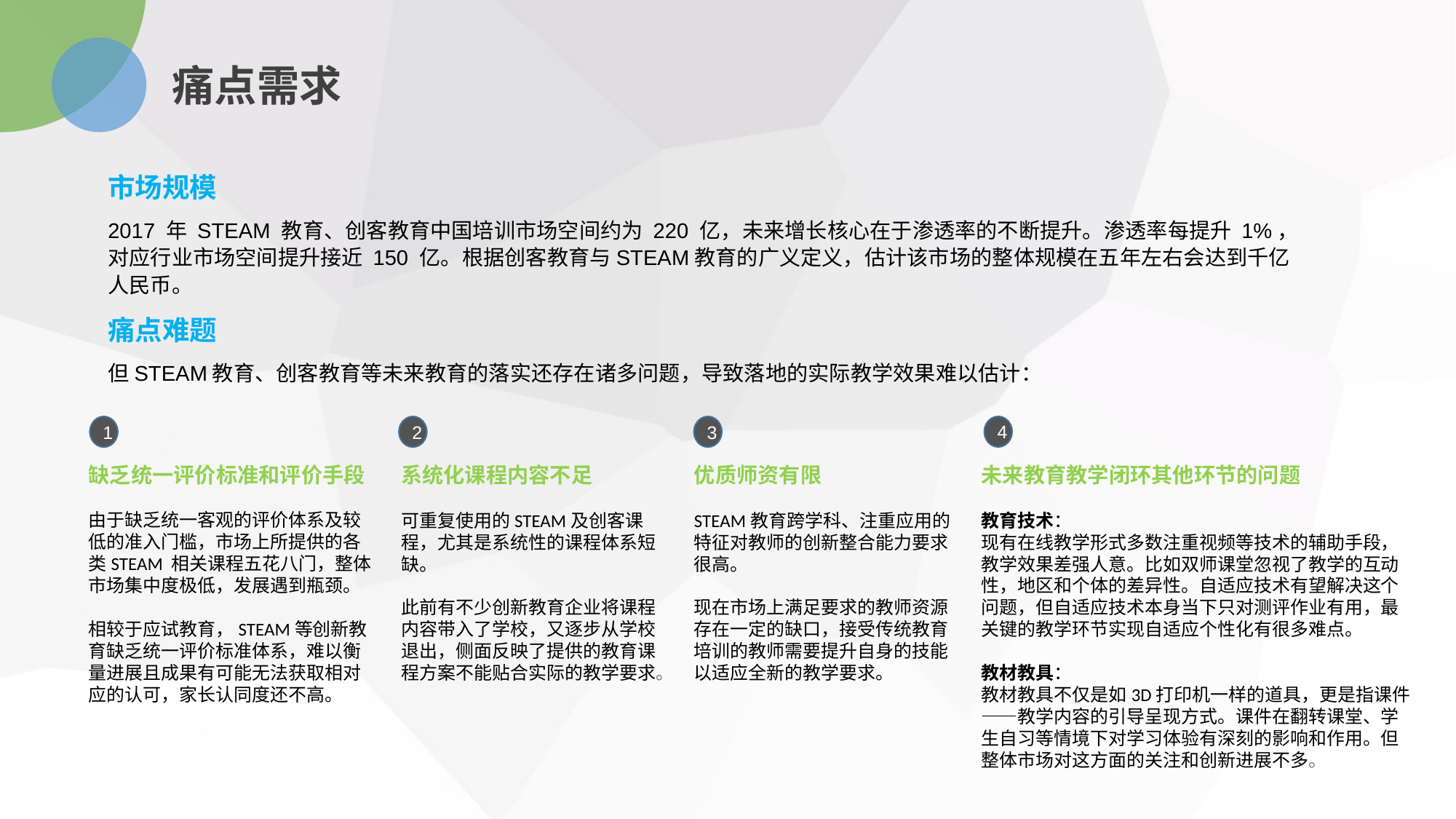

痛点需求
市场规模
2017 年 STEAM 教育、创客教育中国培训市场空间约为 220 亿，未来增长核心在于渗透率的不断提升。渗透率每提升 1%，对应行业市场空间提升接近 150 亿。根据创客教育与STEAM教育的广义定义，估计该市场的整体规模在五年左右会达到千亿人民币。

痛点难题
但STEAM教育、创客教育等未来教育的落实还存在诸多问题，导致落地的实际教学效果难以估计：
4
1
2
3

缺乏统一评价标准和评价手段

由于缺乏统一客观的评价体系及较低的准入门槛，市场上所提供的各类STEAM 相关课程五花八门，整体市场集中度极低，发展遇到瓶颈。

相较于应试教育，STEAM等创新教育缺乏统一评价标准体系，难以衡量进展且成果有可能无法获取相对应的认可，家长认同度还不高。
系统化课程内容不足

可重复使用的STEAM及创客课程，尤其是系统性的课程体系短缺。

此前有不少创新教育企业将课程内容带入了学校，又逐步从学校退出，侧面反映了提供的教育课程方案不能贴合实际的教学要求。
优质师资有限

STEAM教育跨学科、注重应用的特征对教师的创新整合能力要求很高。

现在市场上满足要求的教师资源存在一定的缺口，接受传统教育培训的教师需要提升自身的技能以适应全新的教学要求。
未来教育教学闭环其他环节的问题

教育技术：
现有在线教学形式多数注重视频等技术的辅助手段，教学效果差强人意。比如双师课堂忽视了教学的互动性，地区和个体的差异性。自适应技术有望解决这个问题，但自适应技术本身当下只对测评作业有用，最关键的教学环节实现自适应个性化有很多难点。

教材教具：
教材教具不仅是如3D打印机一样的道具，更是指课件——教学内容的引导呈现方式。课件在翻转课堂、学生自习等情境下对学习体验有深刻的影响和作用。但整体市场对这方面的关注和创新进展不多。